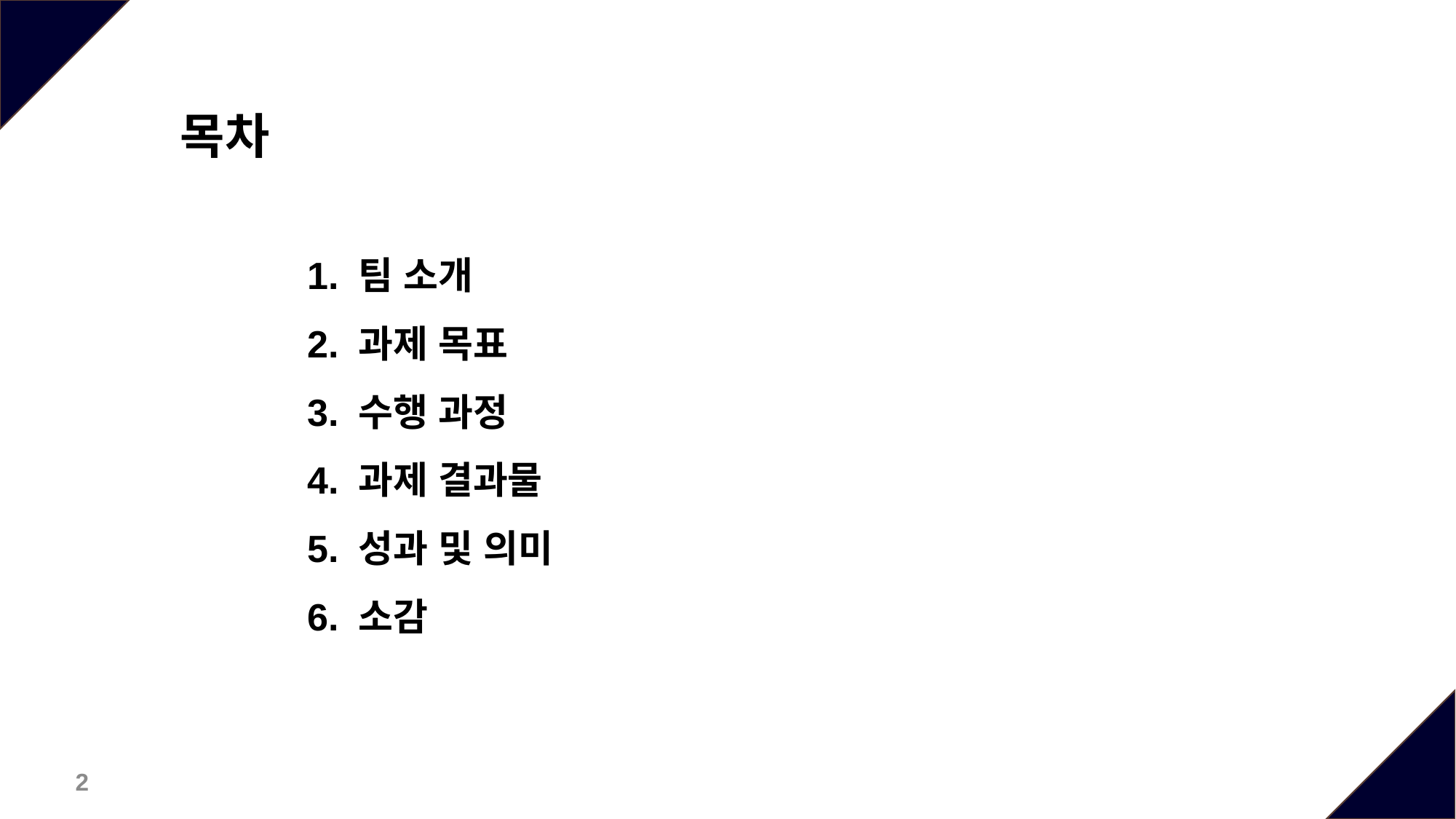

목차

1. 팀 소개
2. 과제 목표
3. 수행 과정
4. 과제 결과물
5. 성과 및 의미
6. 소감
2